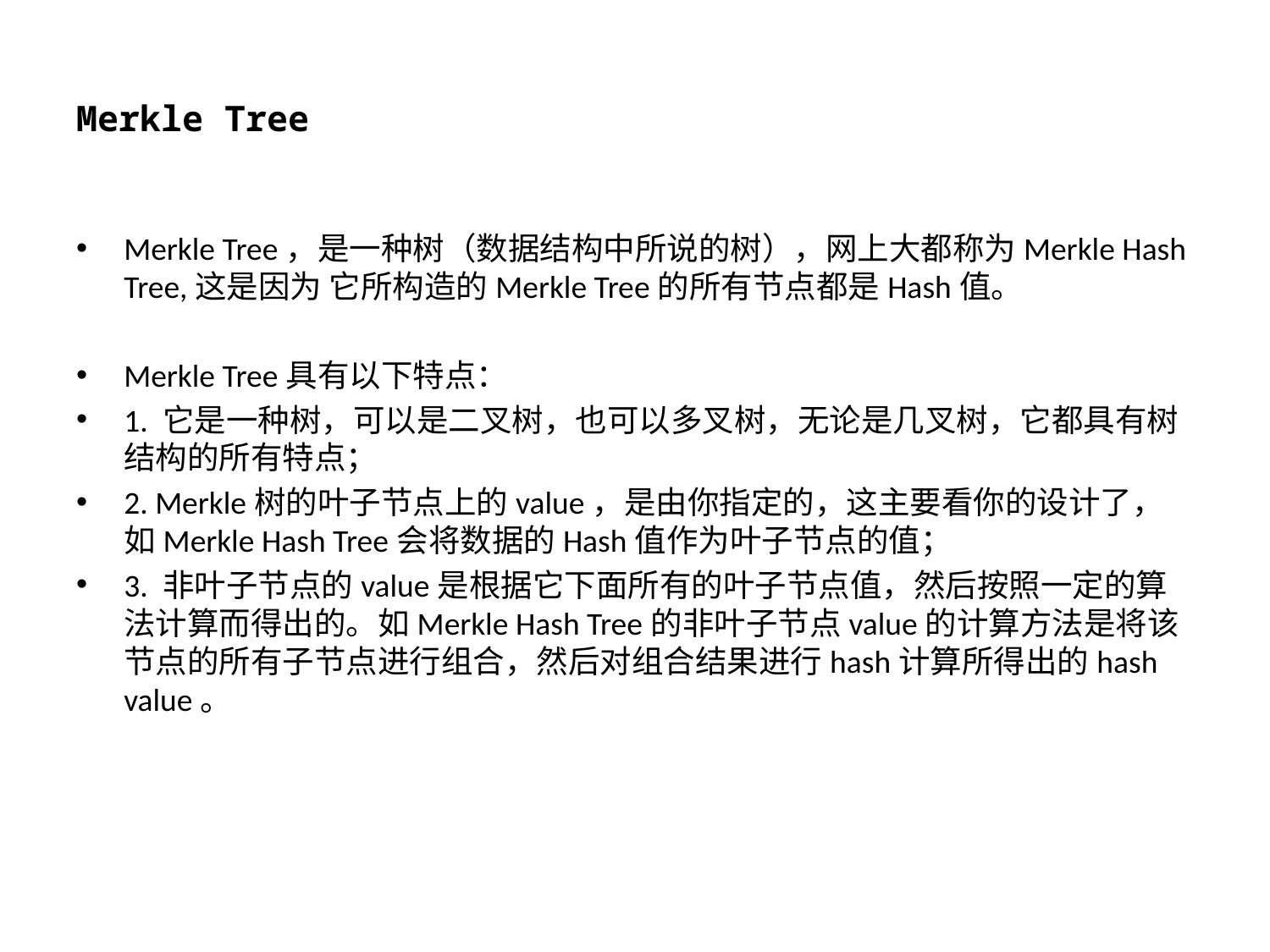

# Merkle Tree
Merkle Tree，是一种树（数据结构中所说的树），网上大都称为Merkle Hash Tree,这是因为 它所构造的Merkle Tree的所有节点都是Hash值。

Merkle Tree具有以下特点：
1. 它是一种树，可以是二叉树，也可以多叉树，无论是几叉树，它都具有树结构的所有特点；
2. Merkle树的叶子节点上的value，是由你指定的，这主要看你的设计了，如Merkle Hash Tree会将数据的Hash值作为叶子节点的值；
3. 非叶子节点的value是根据它下面所有的叶子节点值，然后按照一定的算法计算而得出的。如Merkle Hash Tree的非叶子节点value的计算方法是将该节点的所有子节点进行组合，然后对组合结果进行hash计算所得出的hash value。